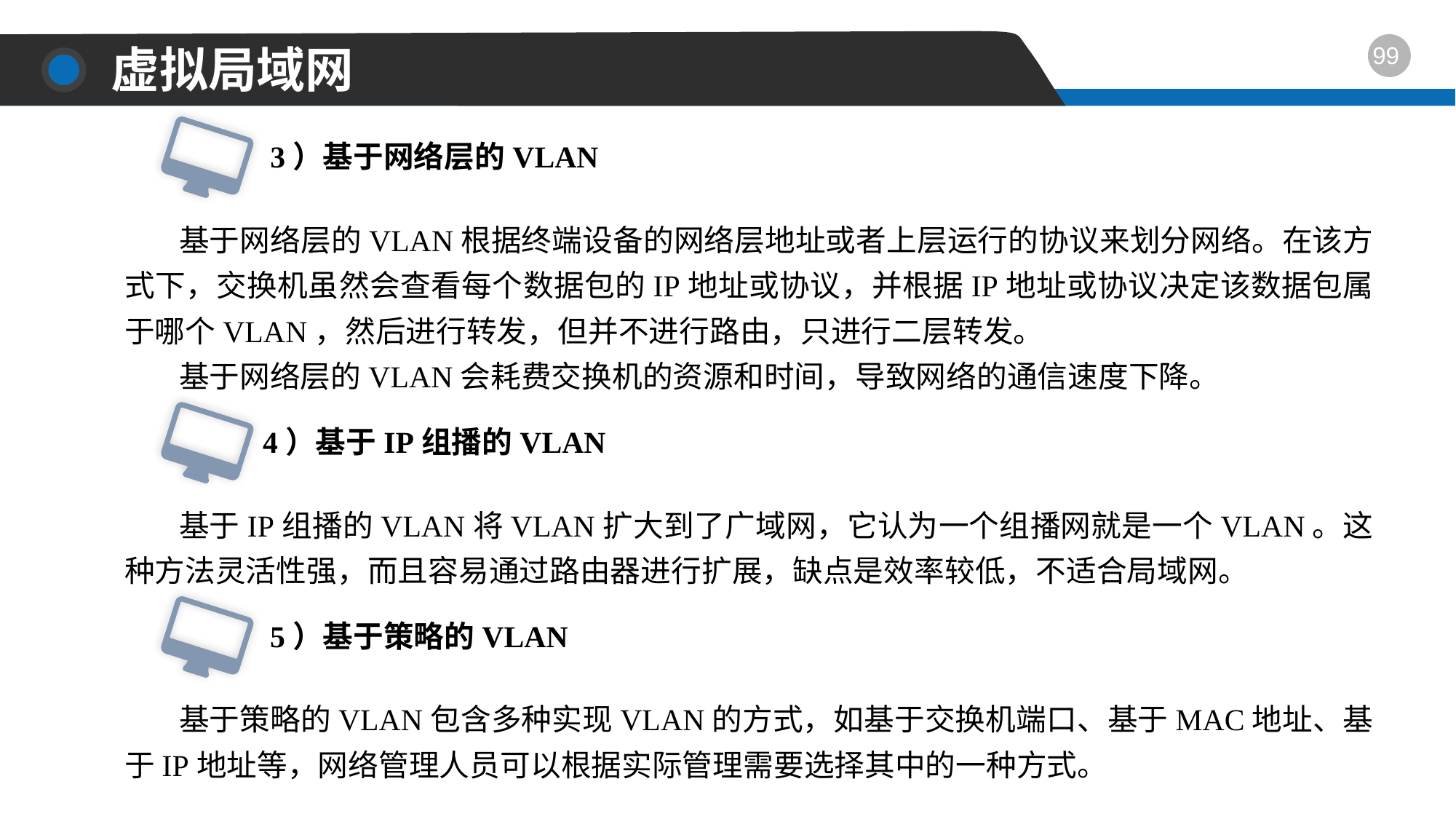

虚拟局域网

3）基于网络层的VLAN
基于网络层的VLAN根据终端设备的网络层地址或者上层运行的协议来划分网络。在该方式下，交换机虽然会查看每个数据包的IP地址或协议，并根据IP地址或协议决定该数据包属于哪个VLAN，然后进行转发，但并不进行路由，只进行二层转发。
基于网络层的VLAN会耗费交换机的资源和时间，导致网络的通信速度下降。

4）基于IP组播的VLAN
基于IP组播的VLAN将VLAN扩大到了广域网，它认为一个组播网就是一个VLAN。这种方法灵活性强，而且容易通过路由器进行扩展，缺点是效率较低，不适合局域网。

5）基于策略的VLAN
基于策略的VLAN包含多种实现VLAN的方式，如基于交换机端口、基于MAC地址、基于IP地址等，网络管理人员可以根据实际管理需要选择其中的一种方式。